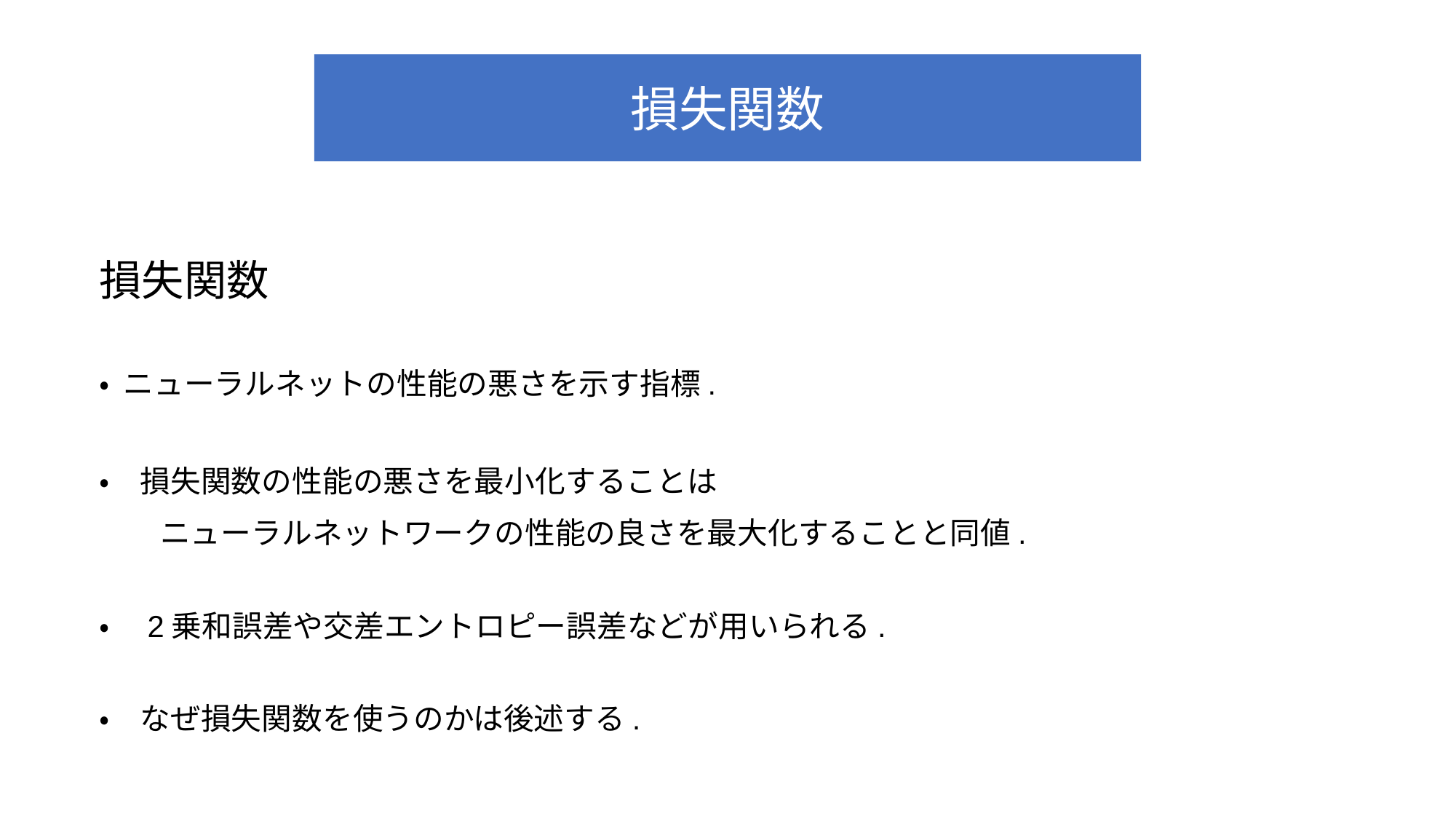

損失関数
損失関数
・  ニューラルネットの性能の悪さを示す指標.
・　損失関数の性能の悪さを最小化することは
　　ニューラルネットワークの性能の良さを最大化することと同値.
・　2乗和誤差や交差エントロピー誤差などが用いられる.
・　なぜ損失関数を使うのかは後述する.